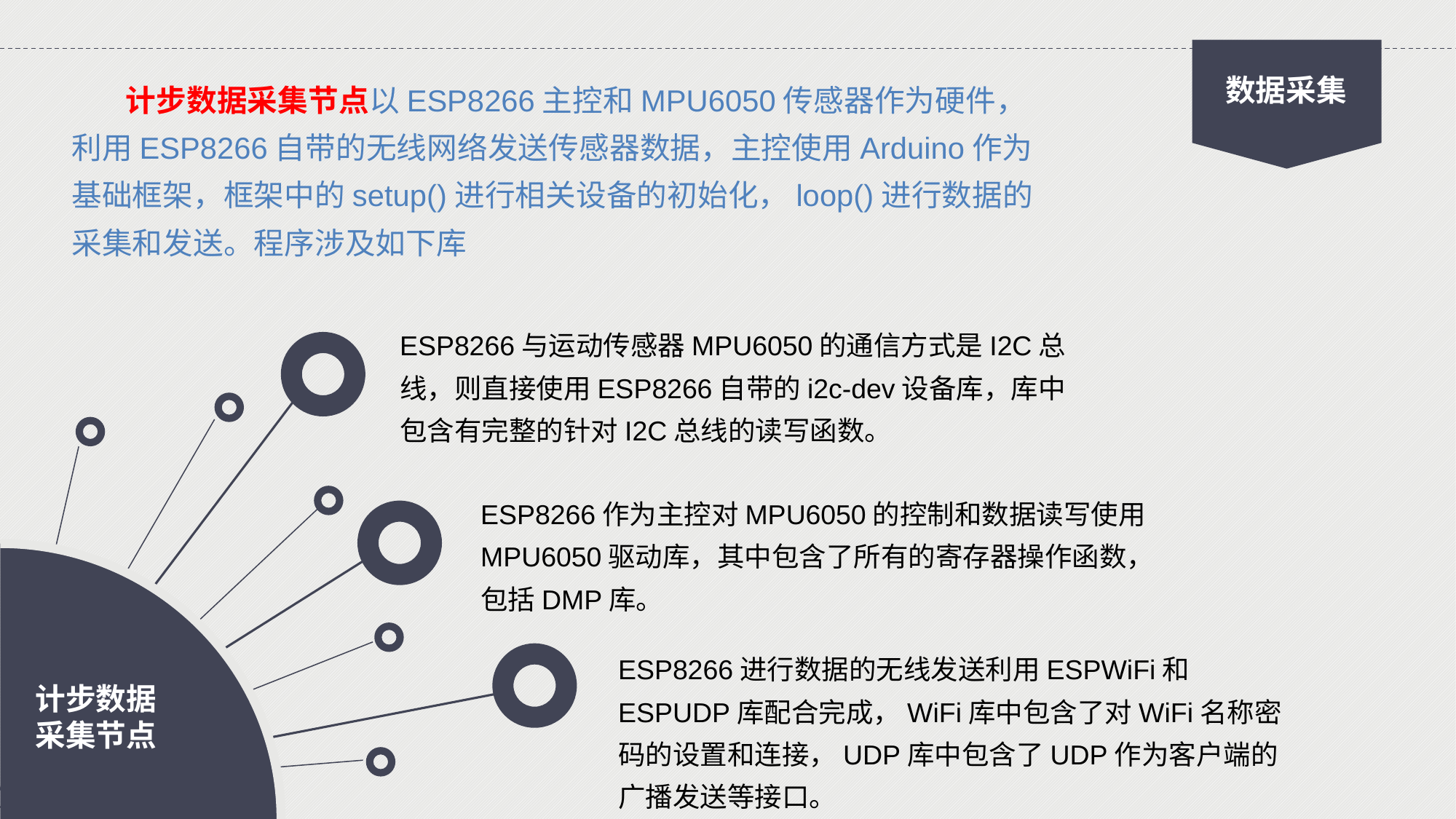

计步数据采集节点以ESP8266主控和MPU6050传感器作为硬件，利用ESP8266自带的无线网络发送传感器数据，主控使用Arduino作为基础框架，框架中的setup()进行相关设备的初始化，loop()进行数据的采集和发送。程序涉及如下库
数据采集
ESP8266与运动传感器MPU6050的通信方式是I2C总线，则直接使用ESP8266自带的i2c-dev设备库，库中包含有完整的针对I2C总线的读写函数。

ESP8266作为主控对MPU6050的控制和数据读写使用MPU6050驱动库，其中包含了所有的寄存器操作函数，包括DMP库。

计步数据采集节点

ESP8266进行数据的无线发送利用ESPWiFi和ESPUDP库配合完成，WiFi库中包含了对WiFi名称密码的设置和连接，UDP库中包含了UDP作为客户端的广播发送等接口。